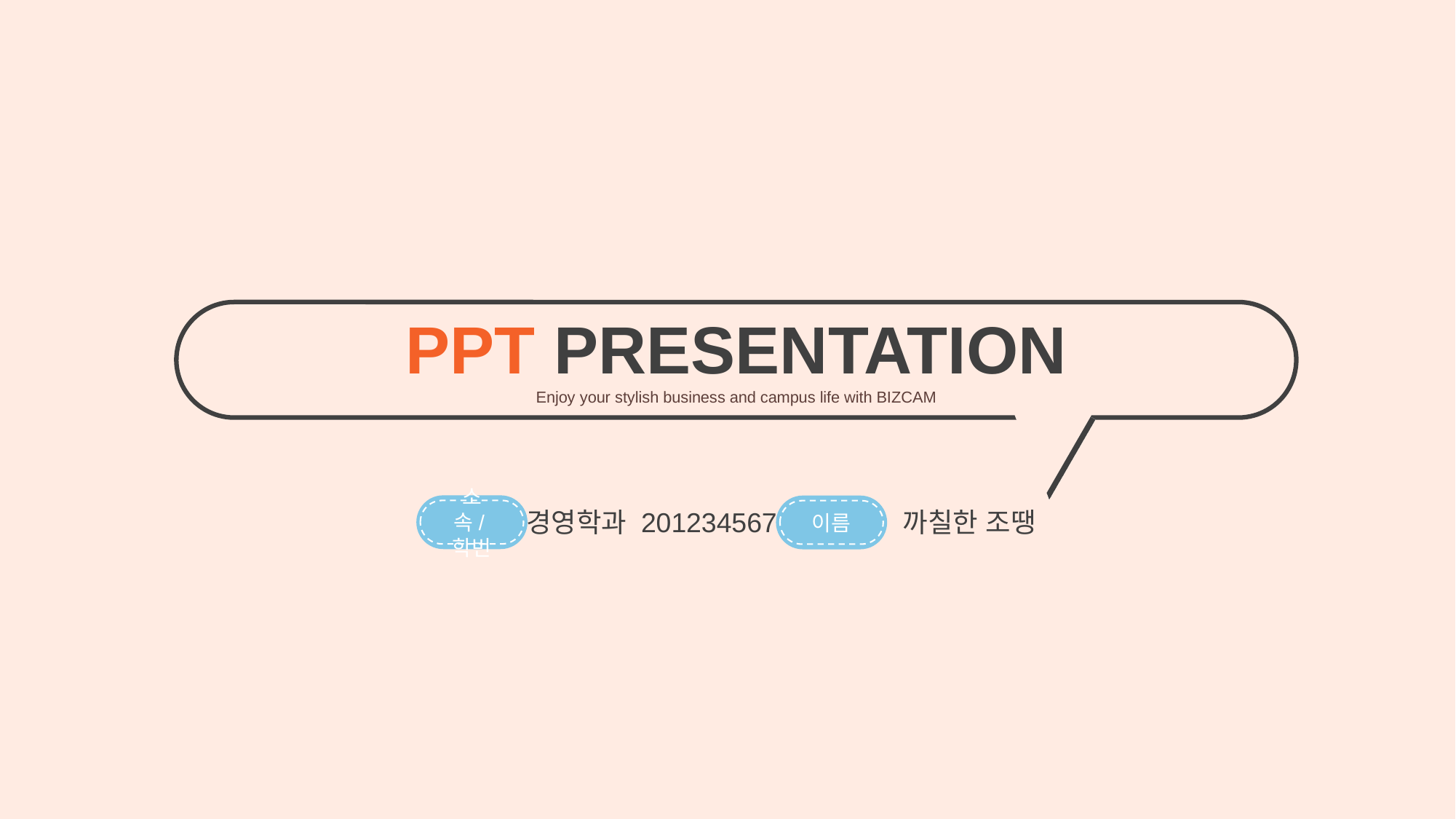

PPT PRESENTATION
Enjoy your stylish business and campus life with BIZCAM

소속/학번

이름

경영학과 201234567
까칠한 조땡